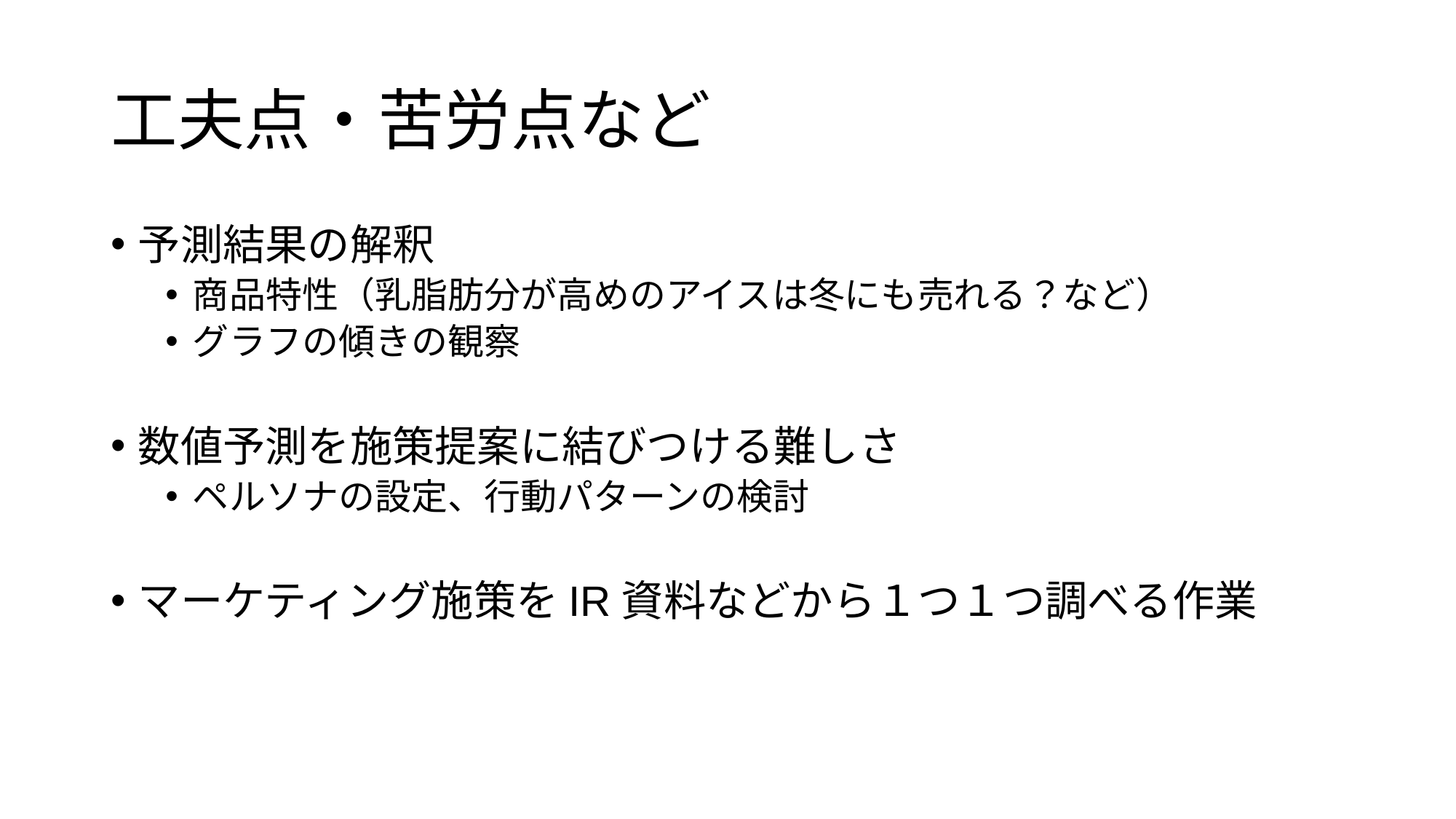

# 工夫点・苦労点など
予測結果の解釈
商品特性（乳脂肪分が高めのアイスは冬にも売れる？など）
グラフの傾きの観察

数値予測を施策提案に結びつける難しさ
ペルソナの設定、行動パターンの検討

マーケティング施策をIR資料などから１つ１つ調べる作業